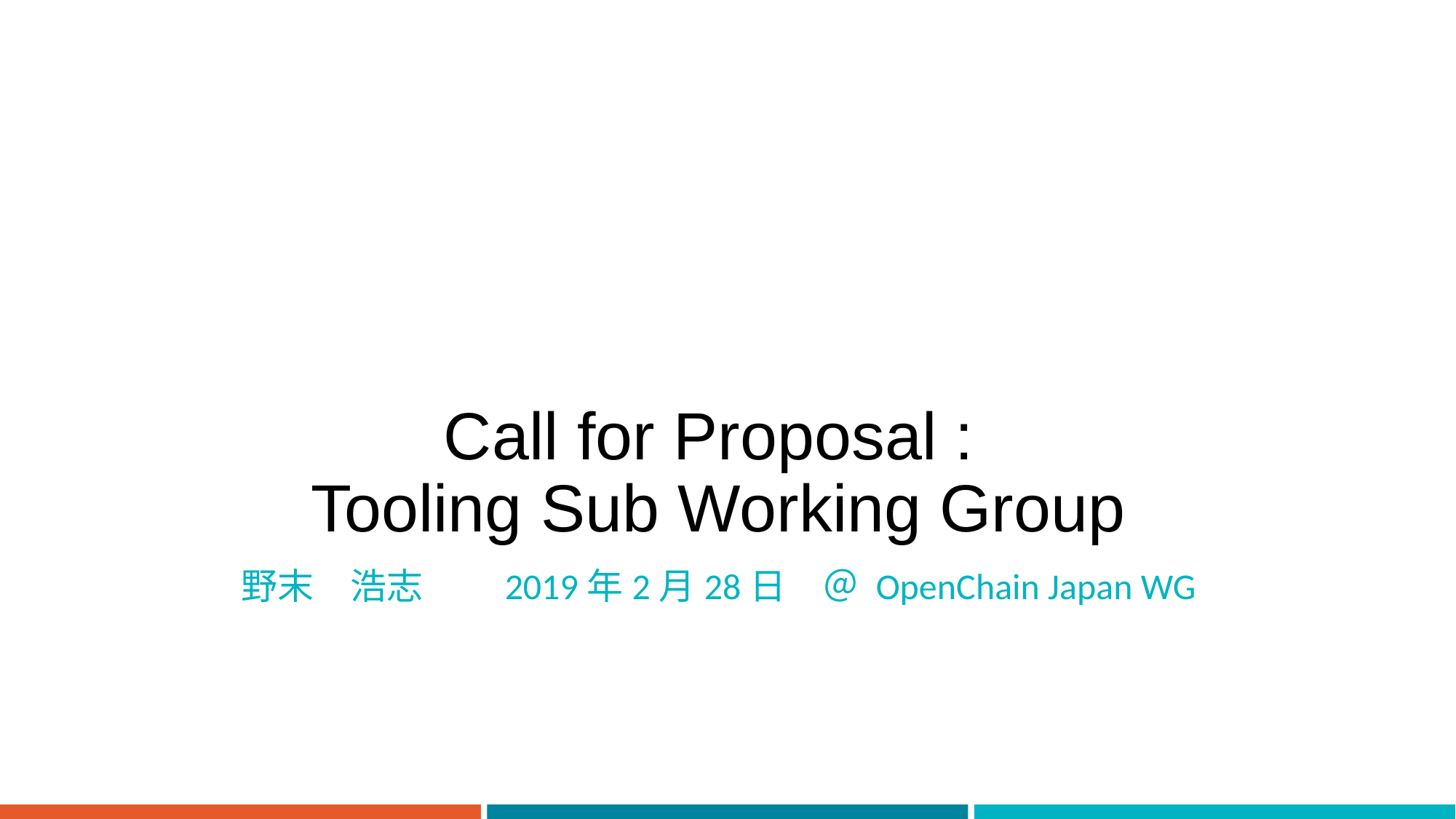

# Call for Proposal : Tooling Sub Working Group
野末　浩志　　2019年2月28日　＠ OpenChain Japan WG